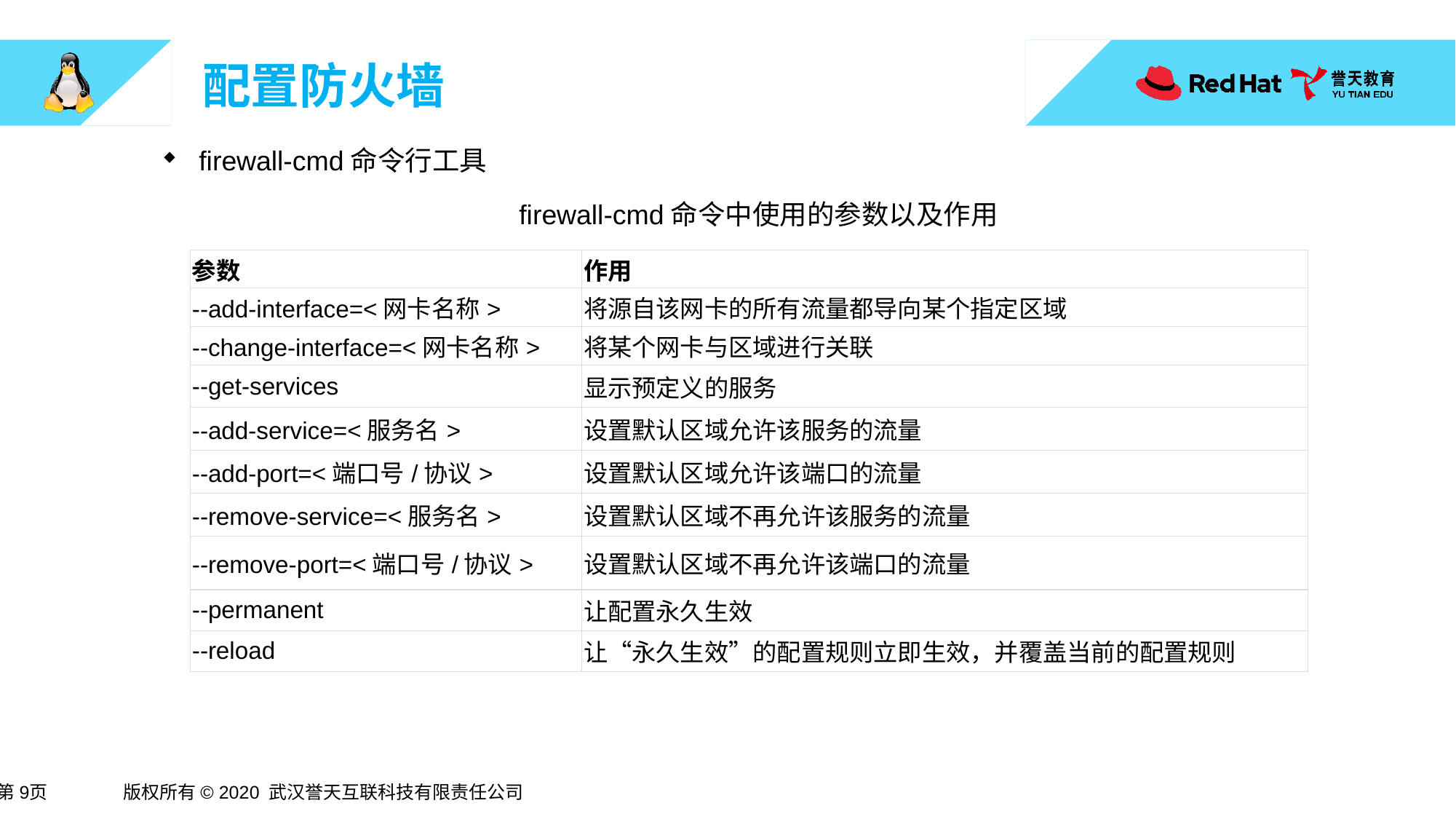

# 配置防火墙
firewall-cmd命令行工具
firewall-cmd命令中使用的参数以及作用

| 参数 | 作用 |
| --- | --- |
| --add-interface=<网卡名称> | 将源自该网卡的所有流量都导向某个指定区域 |
| --change-interface=<网卡名称> | 将某个网卡与区域进行关联 |
| --get-services | 显示预定义的服务 |
| --add-service=<服务名> | 设置默认区域允许该服务的流量 |
| --add-port=<端口号/协议> | 设置默认区域允许该端口的流量 |
| --remove-service=<服务名> | 设置默认区域不再允许该服务的流量 |
| --remove-port=<端口号/协议> | 设置默认区域不再允许该端口的流量 |
| --permanent | 让配置永久生效 |
| --reload | 让“永久生效”的配置规则立即生效，并覆盖当前的配置规则 |